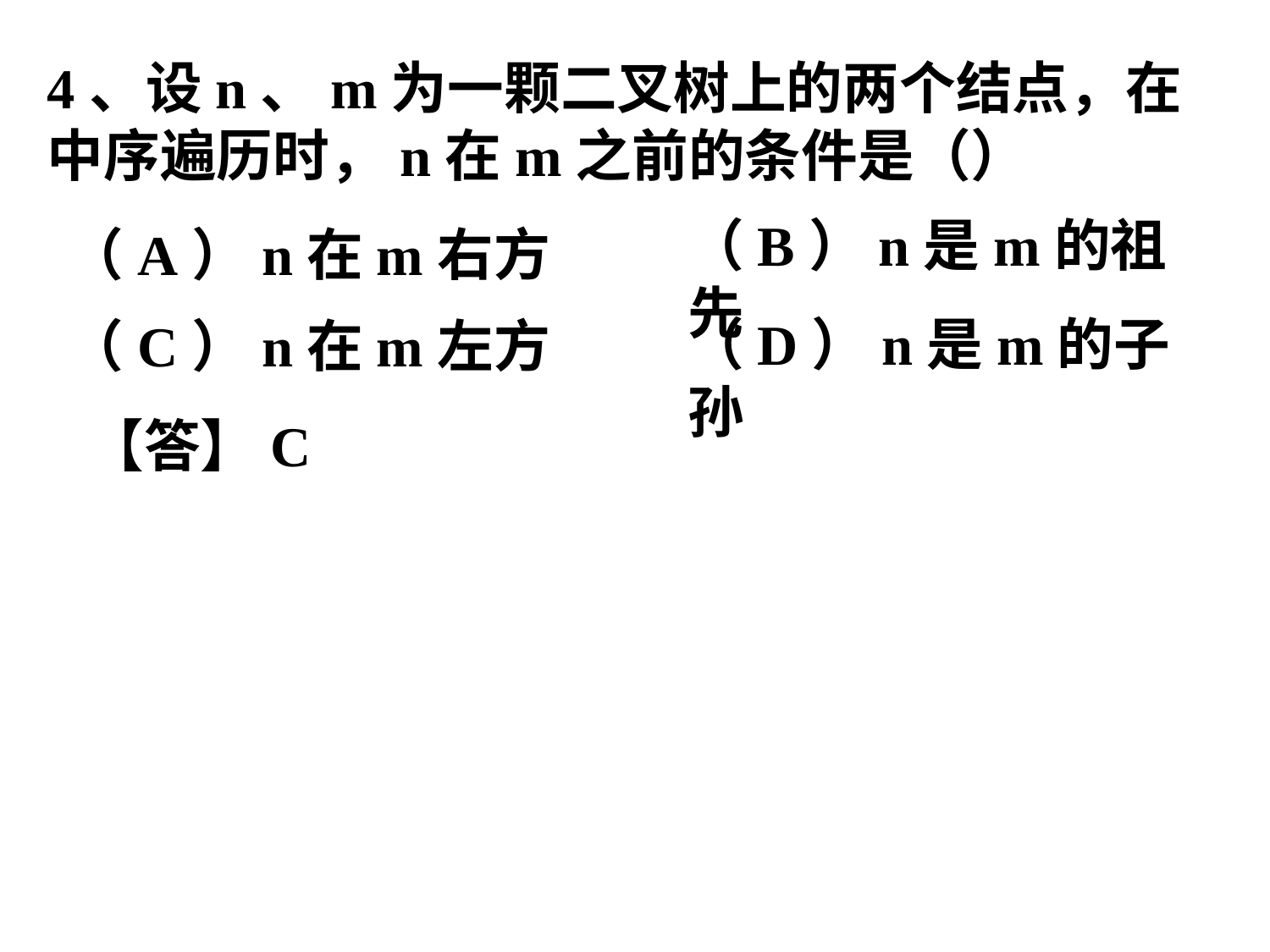

4、设n、m为一颗二叉树上的两个结点，在中序遍历时，n在m之前的条件是（）
（B）n是m的祖先
（A）n在m右方
（D）n是m的子孙
（C）n在m左方
【答】C